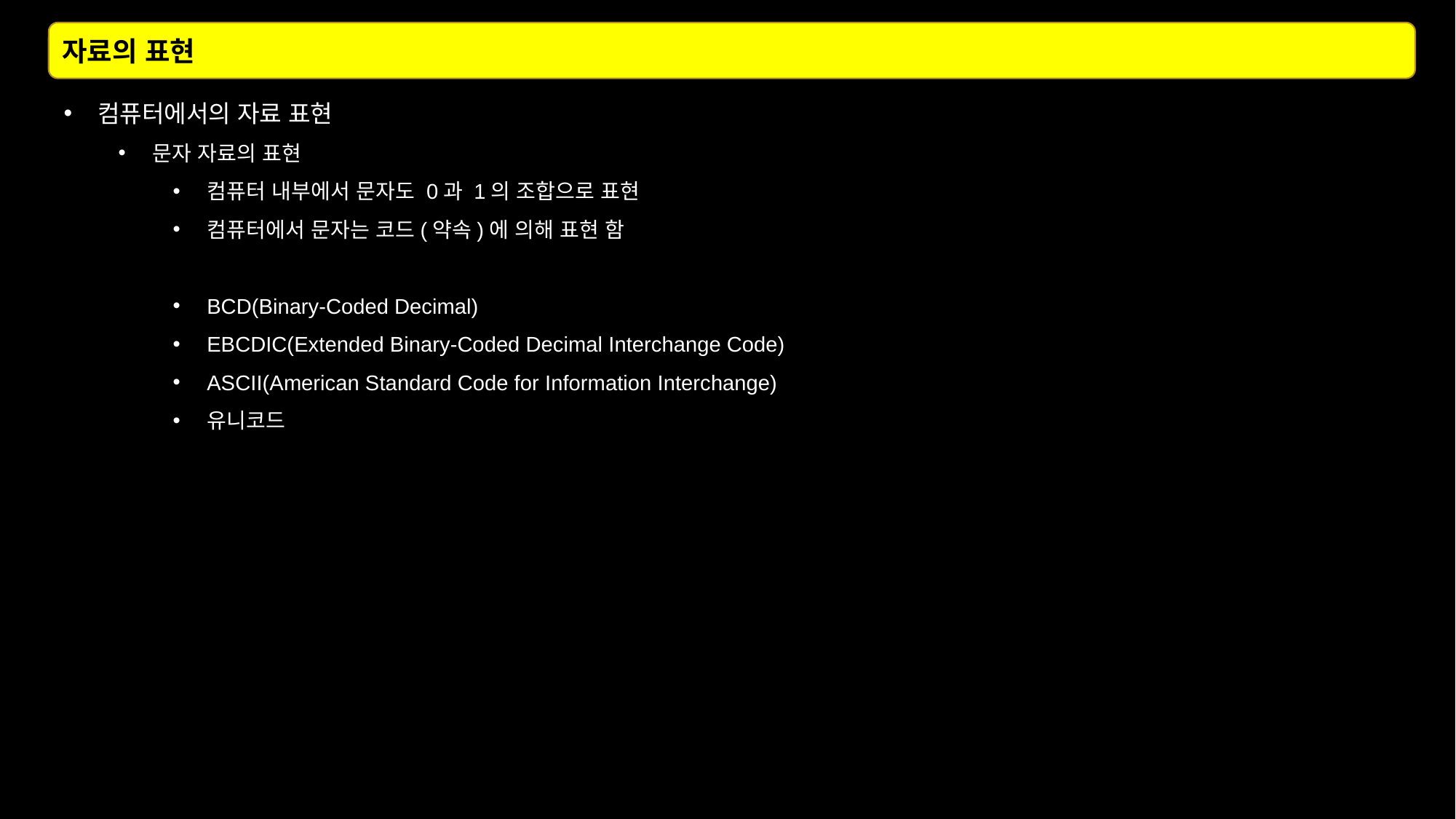

자료의 표현
컴퓨터에서의 자료 표현
문자 자료의 표현
컴퓨터 내부에서 문자도 0과 1의 조합으로 표현
컴퓨터에서 문자는 코드(약속)에 의해 표현 함

BCD(Binary-Coded Decimal)
EBCDIC(Extended Binary-Coded Decimal Interchange Code)
ASCII(American Standard Code for Information Interchange)
유니코드